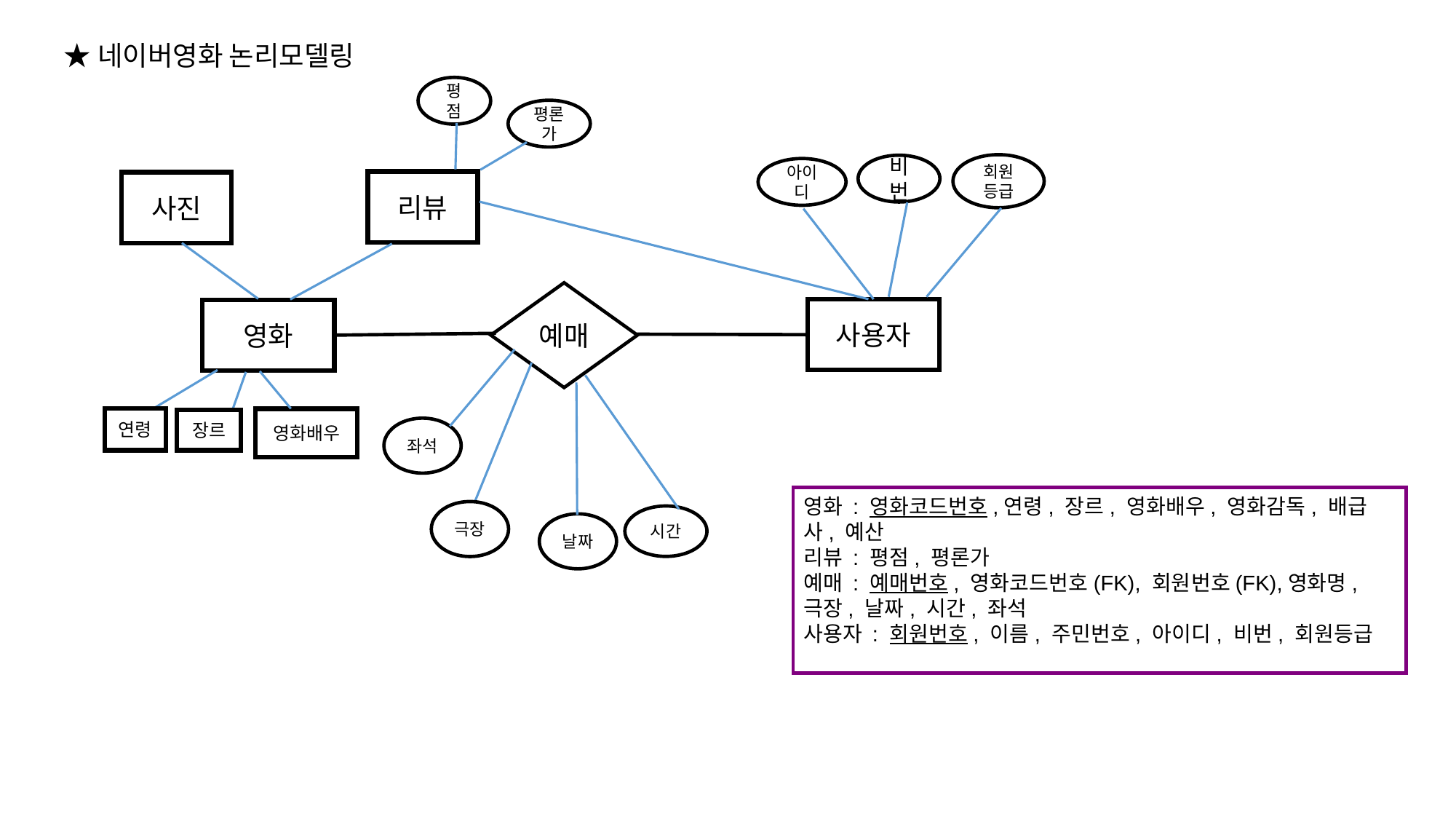

★네이버영화 논리모델링
평점
평론가
회원등급
비번
아이디
리뷰
사진
예매
사용자
영화
연령
영화배우
장르
좌석
영화 : 영화코드번호,연령, 장르, 영화배우, 영화감독, 배급사, 예산
리뷰 : 평점, 평론가
예매 : 예매번호, 영화코드번호(FK), 회원번호(FK),영화명, 극장, 날짜, 시간, 좌석
사용자 : 회원번호, 이름, 주민번호, 아이디, 비번, 회원등급

극장
시간
날짜